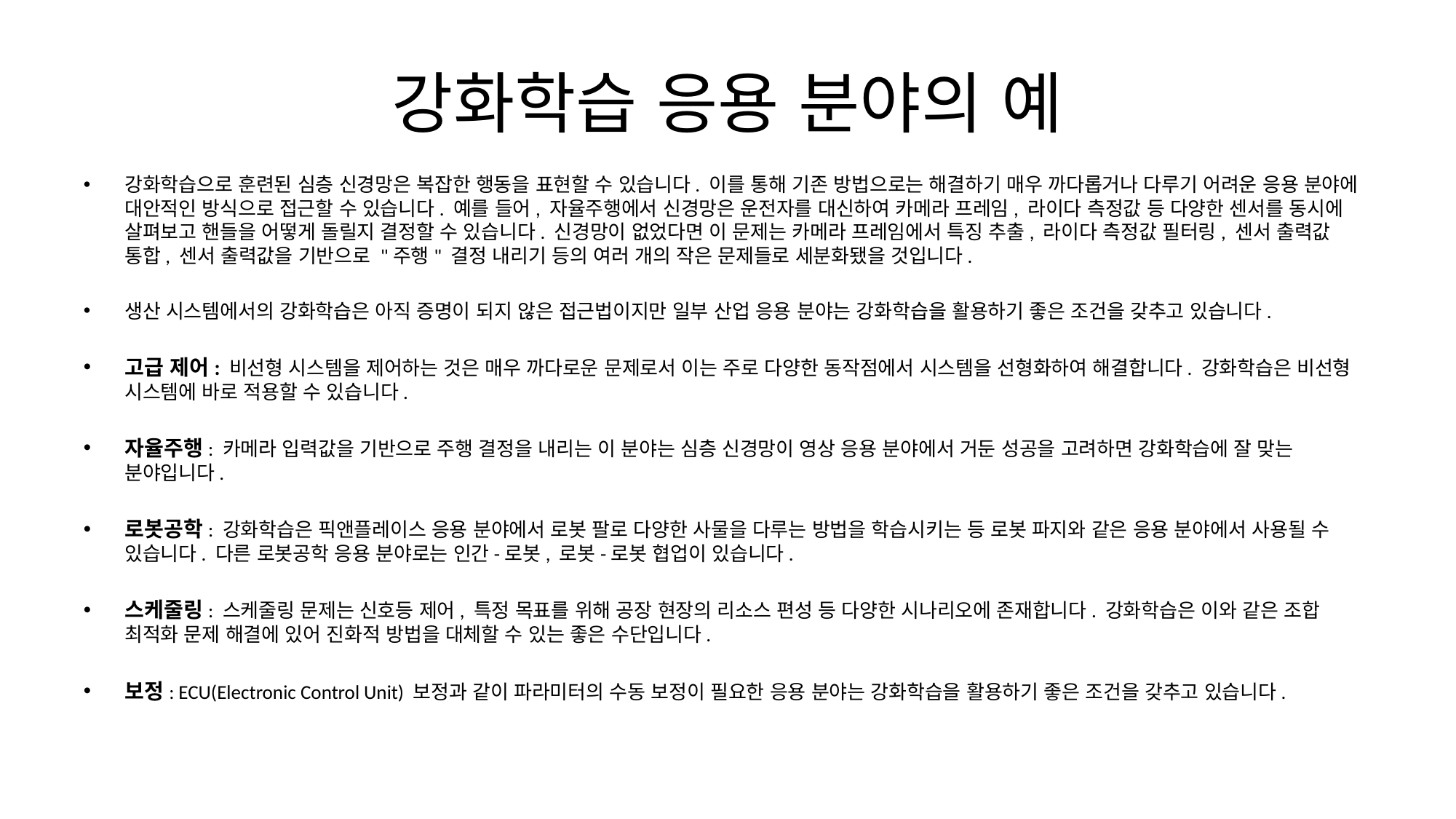

# 강화학습 응용 분야의 예

강화학습으로 훈련된 심층 신경망은 복잡한 행동을 표현할 수 있습니다. 이를 통해 기존 방법으로는 해결하기 매우 까다롭거나 다루기 어려운 응용 분야에 대안적인 방식으로 접근할 수 있습니다. 예를 들어, 자율주행에서 신경망은 운전자를 대신하여 카메라 프레임, 라이다 측정값 등 다양한 센서를 동시에 살펴보고 핸들을 어떻게 돌릴지 결정할 수 있습니다. 신경망이 없었다면 이 문제는 카메라 프레임에서 특징 추출, 라이다 측정값 필터링, 센서 출력값 통합, 센서 출력값을 기반으로 "주행" 결정 내리기 등의 여러 개의 작은 문제들로 세분화됐을 것입니다.

생산 시스템에서의 강화학습은 아직 증명이 되지 않은 접근법이지만 일부 산업 응용 분야는 강화학습을 활용하기 좋은 조건을 갖추고 있습니다.

고급 제어: 비선형 시스템을 제어하는 것은 매우 까다로운 문제로서 이는 주로 다양한 동작점에서 시스템을 선형화하여 해결합니다. 강화학습은 비선형 시스템에 바로 적용할 수 있습니다.

자율주행: 카메라 입력값을 기반으로 주행 결정을 내리는 이 분야는 심층 신경망이 영상 응용 분야에서 거둔 성공을 고려하면 강화학습에 잘 맞는 분야입니다.

로봇공학: 강화학습은 픽앤플레이스 응용 분야에서 로봇 팔로 다양한 사물을 다루는 방법을 학습시키는 등 로봇 파지와 같은 응용 분야에서 사용될 수 있습니다. 다른 로봇공학 응용 분야로는 인간-로봇, 로봇-로봇 협업이 있습니다.

스케줄링: 스케줄링 문제는 신호등 제어, 특정 목표를 위해 공장 현장의 리소스 편성 등 다양한 시나리오에 존재합니다. 강화학습은 이와 같은 조합 최적화 문제 해결에 있어 진화적 방법을 대체할 수 있는 좋은 수단입니다.

보정: ECU(Electronic Control Unit) 보정과 같이 파라미터의 수동 보정이 필요한 응용 분야는 강화학습을 활용하기 좋은 조건을 갖추고 있습니다.